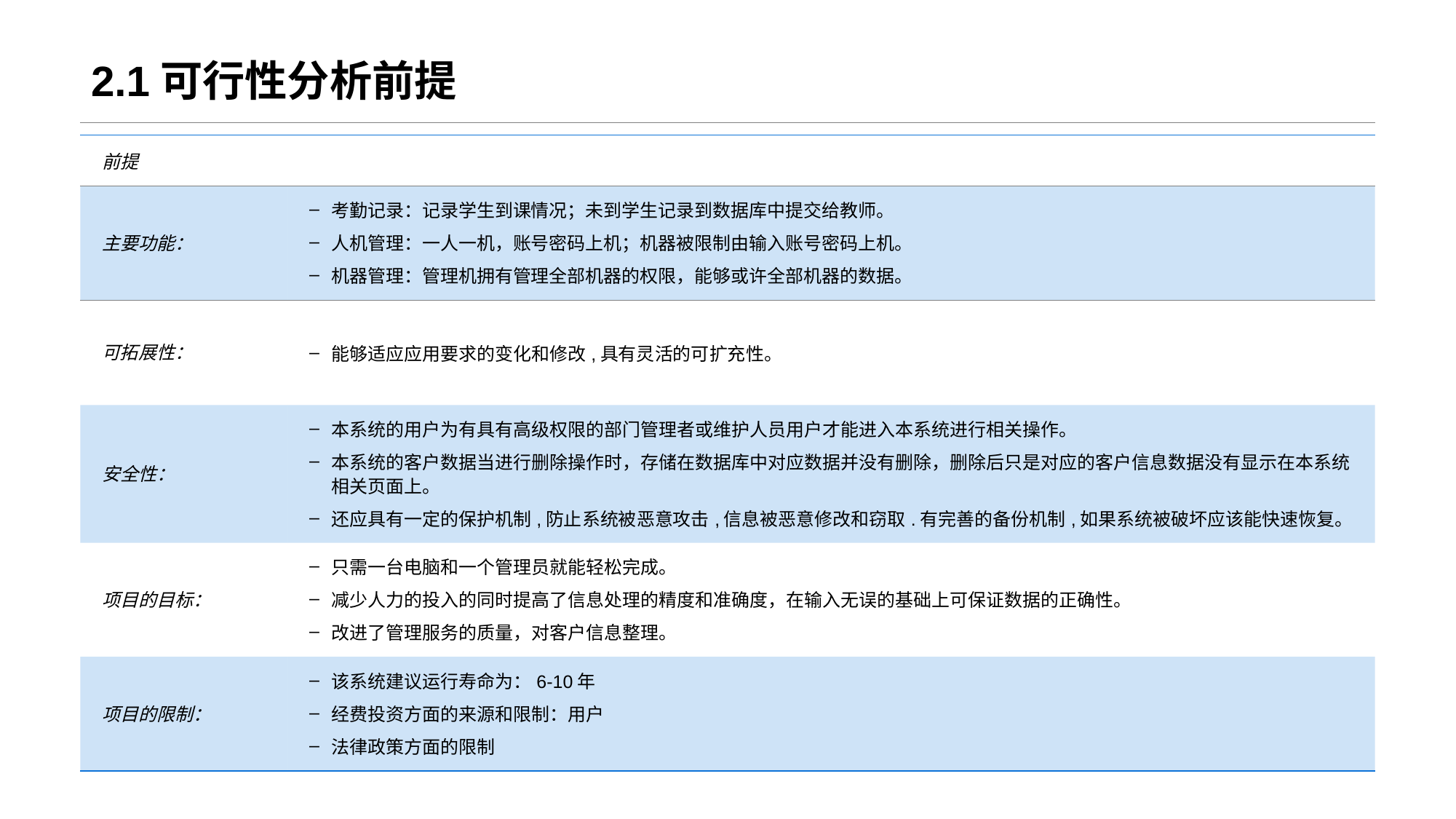

# 2.1可行性分析前提
| 前提 |  |
| --- | --- |
| 主要功能： | 考勤记录：记录学生到课情况；未到学生记录到数据库中提交给教师。 人机管理：一人一机，账号密码上机；机器被限制由输入账号密码上机。 机器管理：管理机拥有管理全部机器的权限，能够或许全部机器的数据。 |
| 可拓展性： | 能够适应应用要求的变化和修改,具有灵活的可扩充性。 |
| 安全性： | 本系统的用户为有具有高级权限的部门管理者或维护人员用户才能进入本系统进行相关操作。 本系统的客户数据当进行删除操作时，存储在数据库中对应数据并没有删除，删除后只是对应的客户信息数据没有显示在本系统相关页面上。 还应具有一定的保护机制,防止系统被恶意攻击,信息被恶意修改和窃取.有完善的备份机制,如果系统被破坏应该能快速恢复。 |
| 项目的目标： | 只需一台电脑和一个管理员就能轻松完成。 减少人力的投入的同时提高了信息处理的精度和准确度，在输入无误的基础上可保证数据的正确性。 改进了管理服务的质量，对客户信息整理。 |
| 项目的限制： | 该系统建议运行寿命为：6-10年 经费投资方面的来源和限制：用户 法律政策方面的限制 |